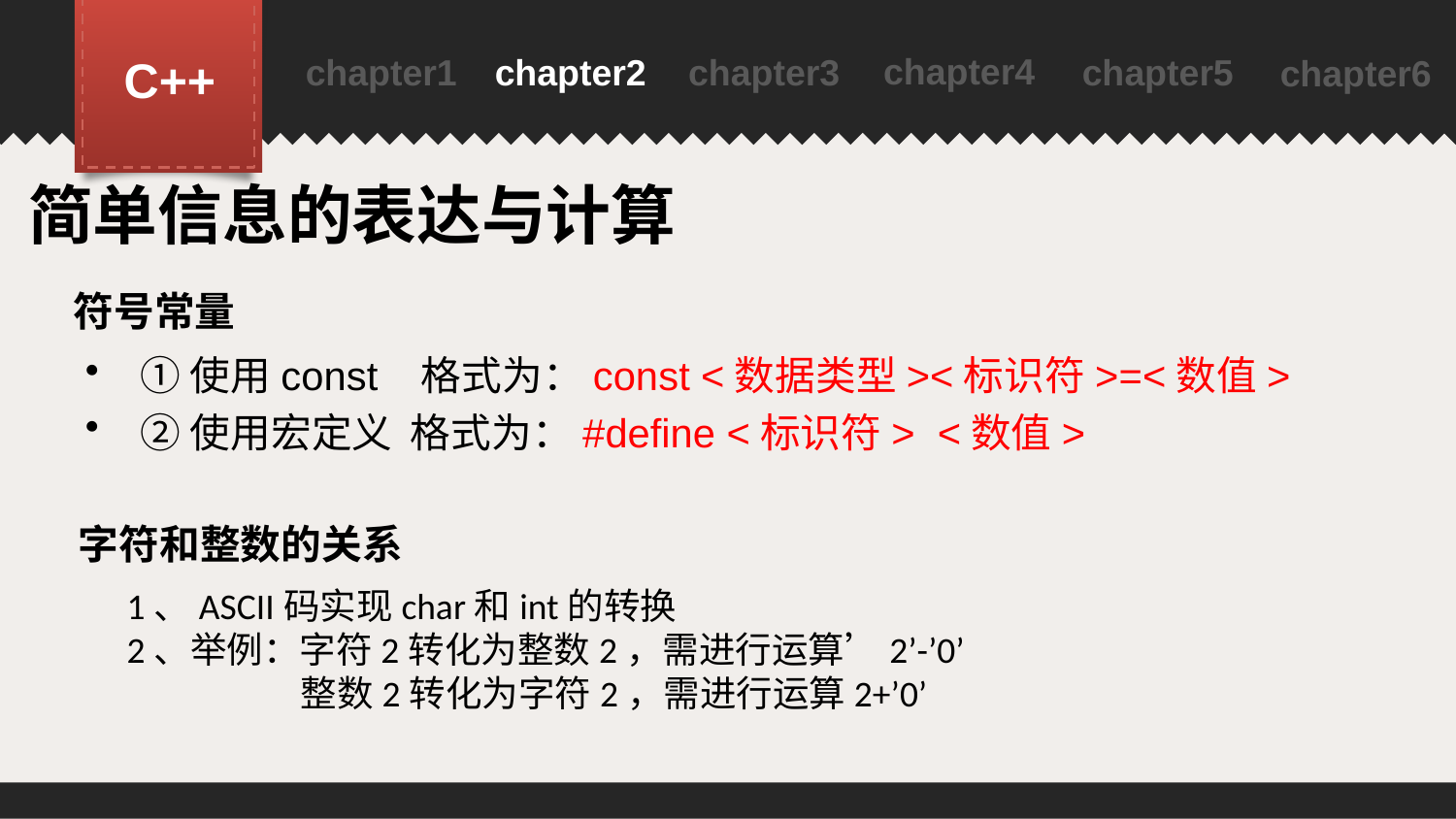

chapter4
C++
chapter1
chapter2
chapter3
chapter5
chapter6
PPT模板下载：www.1ppt.com/moban/     行业PPT模板：www.1ppt.com/hangye/
节日PPT模板：www.1ppt.com/jieri/           PPT素材下载：www.1ppt.com/sucai/
PPT背景图片：www.1ppt.com/beijing/      PPT图表下载：www.1ppt.com/tubiao/
优秀PPT下载：www.1ppt.com/xiazai/        PPT教程： www.1ppt.com/powerpoint/
Word教程： www.1ppt.com/word/              Excel教程：www.1ppt.com/excel/
资料下载：www.1ppt.com/ziliao/                PPT课件下载：www.1ppt.com/kejian/
范文下载：www.1ppt.com/fanwen/             试卷下载：www.1ppt.com/shiti/
教案下载：www.1ppt.com/jiaoan/

简单信息的表达与计算
符号常量
①使用const   格式为：const <数据类型><标识符>=<数值>
②使用宏定义  格式为：#define <标识符>  <数值>
字符和整数的关系
1、ASCII码实现char和int的转换
2、举例：字符2转化为整数2，需进行运算’2’-’0’
                    整数2转化为字符2，需进行运算2+’0’